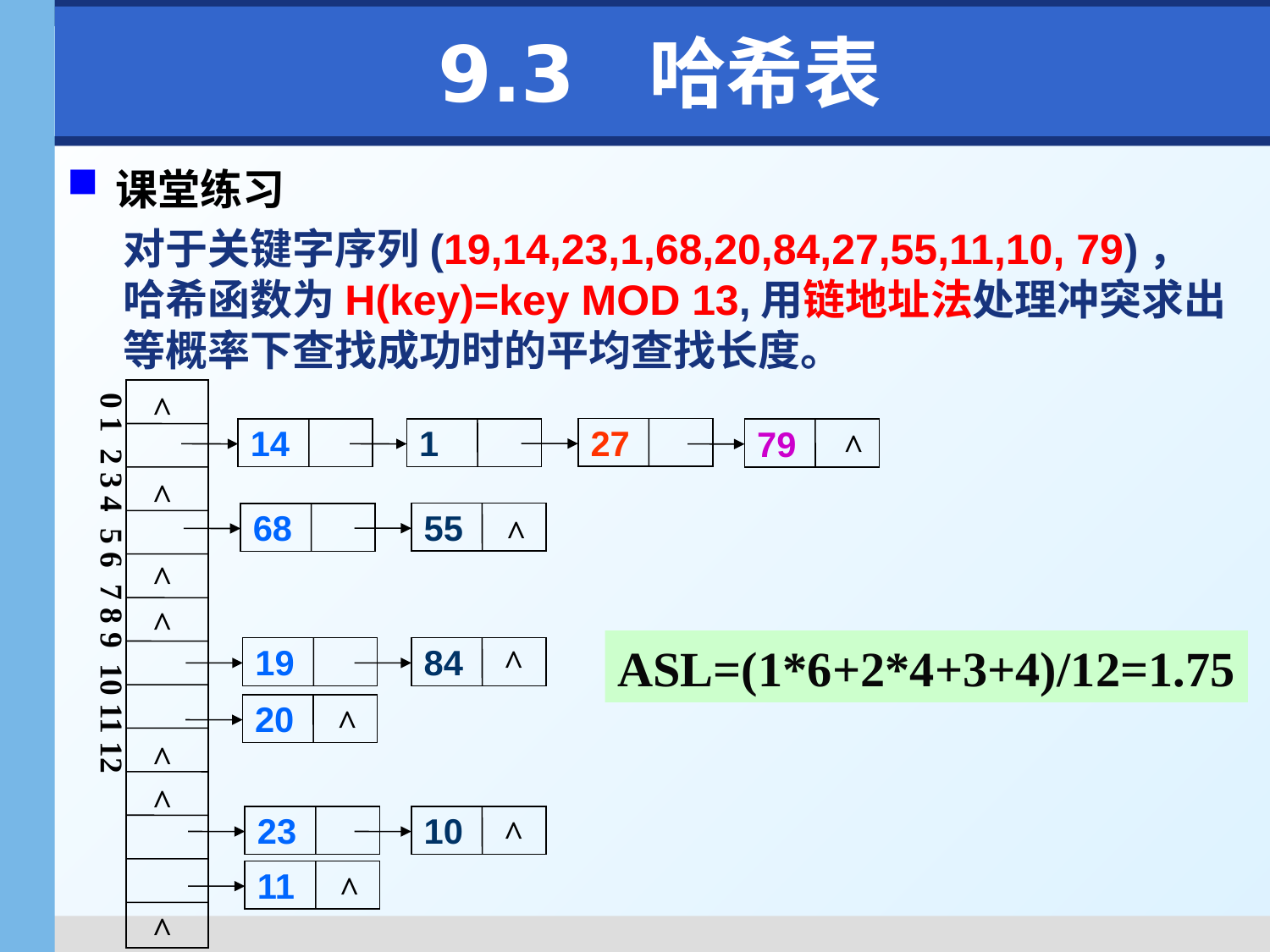

# 9.3  哈希表
课堂练习
对于关键字序列(19,14,23,1,68,20,84,27,55,11,10, 79)，哈希函数为H(key)=key MOD 13,用链地址法处理冲突求出等概率下查找成功时的平均查找长度。

^
0 1  2 3 4  5 6  7 8 9  10 11 12
^
27

14

1

79

^
55

68

^
^
^
^
19

84

^
20

^
^
^
23

10

^
11

^
ASL=(1*6+2*4+3+4)/12=1.75